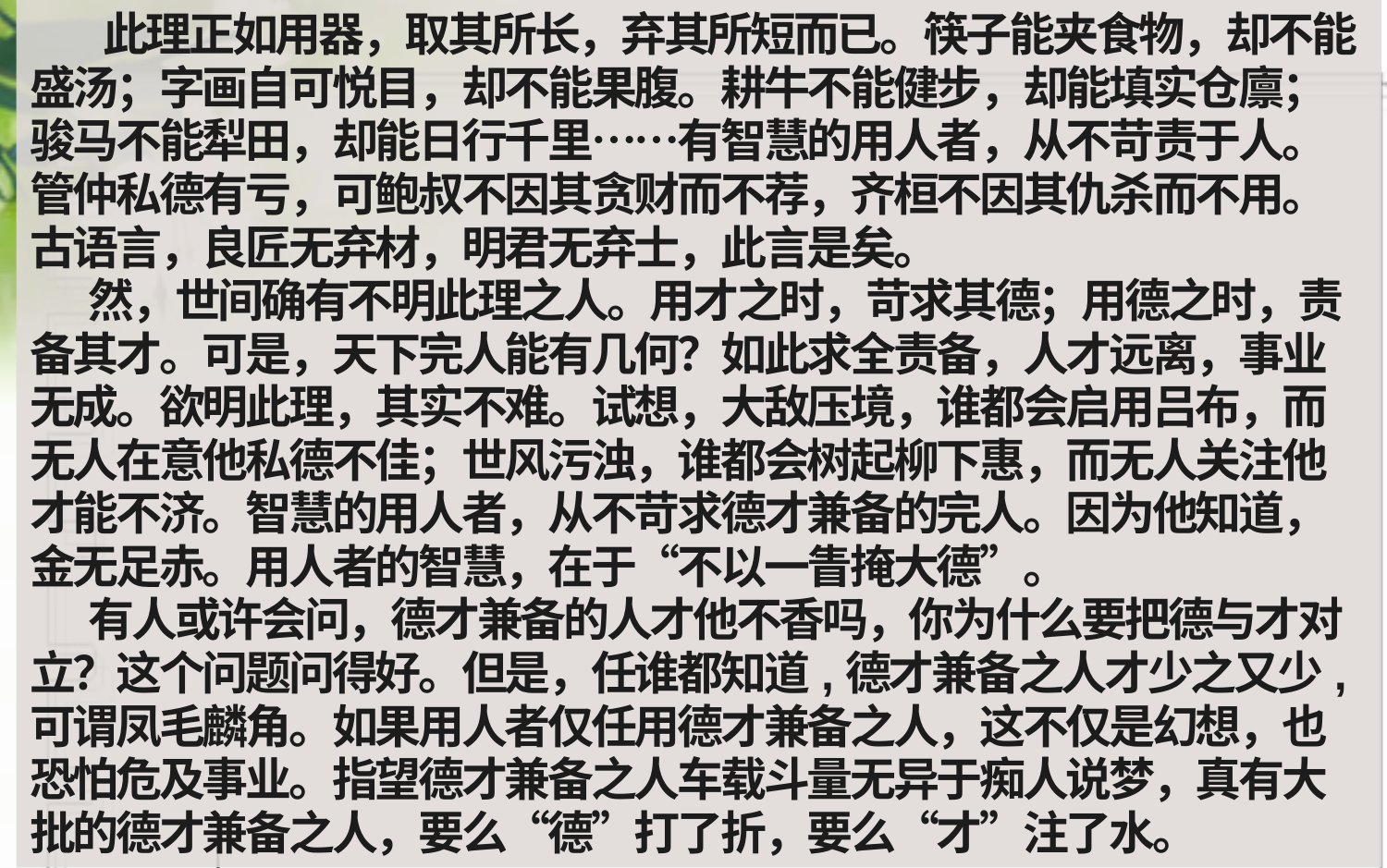

# 此理正如用器，取其所长，弃其所短而已。筷子能夹食物，却不能盛汤；字画自可悦目，却不能果腹。耕牛不能健步，却能填实仓廪；骏马不能犁田，却能日行千里……有智慧的用人者，从不苛责于人。管仲私德有亏，可鲍叔不因其贪财而不荐，齐桓不因其仇杀而不用。古语言，良匠无弃材，明君无弃士，此言是矣。 然，世间确有不明此理之人。用才之时，苛求其德；用德之时，责备其才。可是，天下完人能有几何？如此求全责备，人才远离，事业无成。欲明此理，其实不难。试想，大敌压境，谁都会启用吕布，而无人在意他私德不佳；世风污浊，谁都会树起柳下惠，而无人关注他才能不济。智慧的用人者，从不苛求德才兼备的完人。因为他知道，金无足赤。用人者的智慧，在于“不以一眚掩大德”。 有人或许会问，德才兼备的人才他不香吗，你为什么要把德与才对立？这个问题问得好。但是，任谁都知道,德才兼备之人才少之又少,可谓凤毛麟角。如果用人者仅任用德才兼备之人，这不仅是幻想，也恐怕危及事业。指望德才兼备之人车载斗量无异于痴人说梦，真有大批的德才兼备之人，要么“德”打了折，要么“才”注了水。